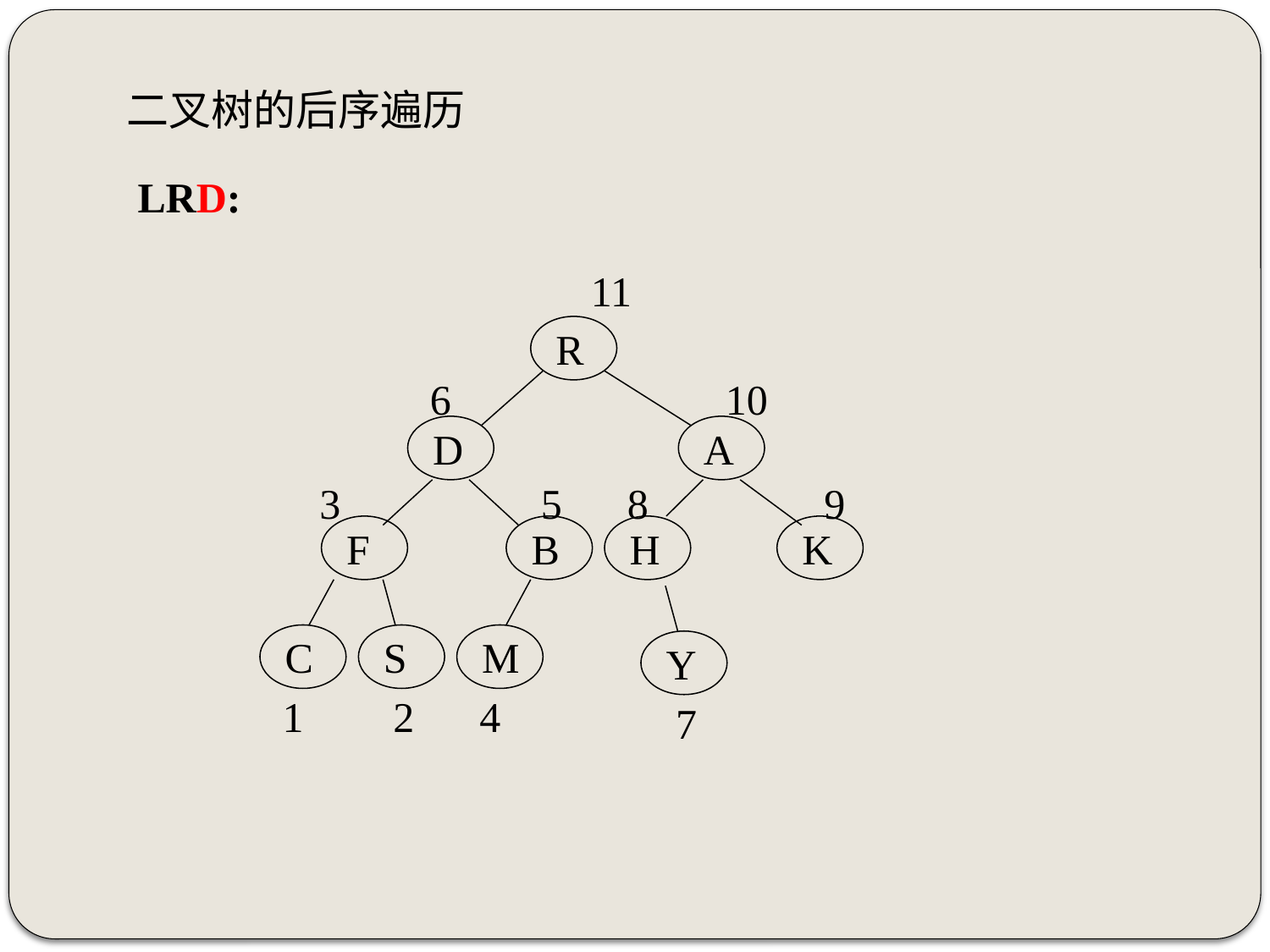

二叉树的后序遍历
LRD:
11

R
6
10

D

A
3
5
8
9

F

B

H

K

C

S

M

Y
1
2
4
7